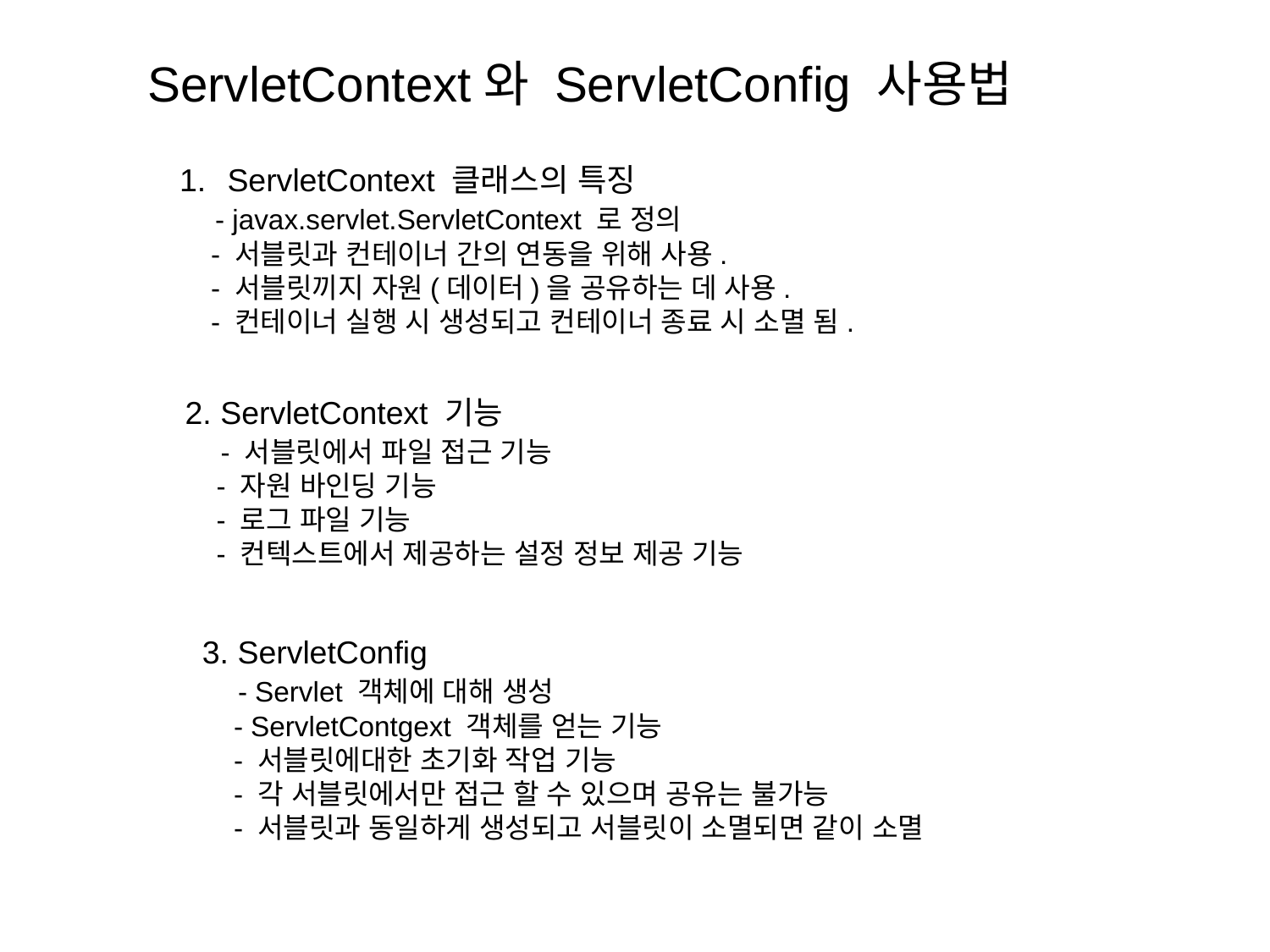

ServletContext와 ServletConfig 사용법
ServletContext 클래스의 특징
    - javax.servlet.ServletContext 로 정의
    - 서블릿과 컨테이너 간의 연동을 위해 사용.
    - 서블릿끼지 자원(데이터)을 공유하는 데 사용.
    - 컨테이너 실행 시 생성되고 컨테이너 종료 시 소멸 됨.
2. ServletContext 기능
    - 서블릿에서 파일 접근 기능
    - 자원 바인딩 기능
    - 로그 파일 기능
    - 컨텍스트에서 제공하는 설정 정보 제공 기능
3. ServletConfig
    - Servlet 객체에 대해 생성
    - ServletContgext 객체를 얻는 기능
    - 서블릿에대한 초기화 작업 기능
    - 각 서블릿에서만 접근 할 수 있으며 공유는 불가능
    - 서블릿과 동일하게 생성되고 서블릿이 소멸되면 같이 소멸